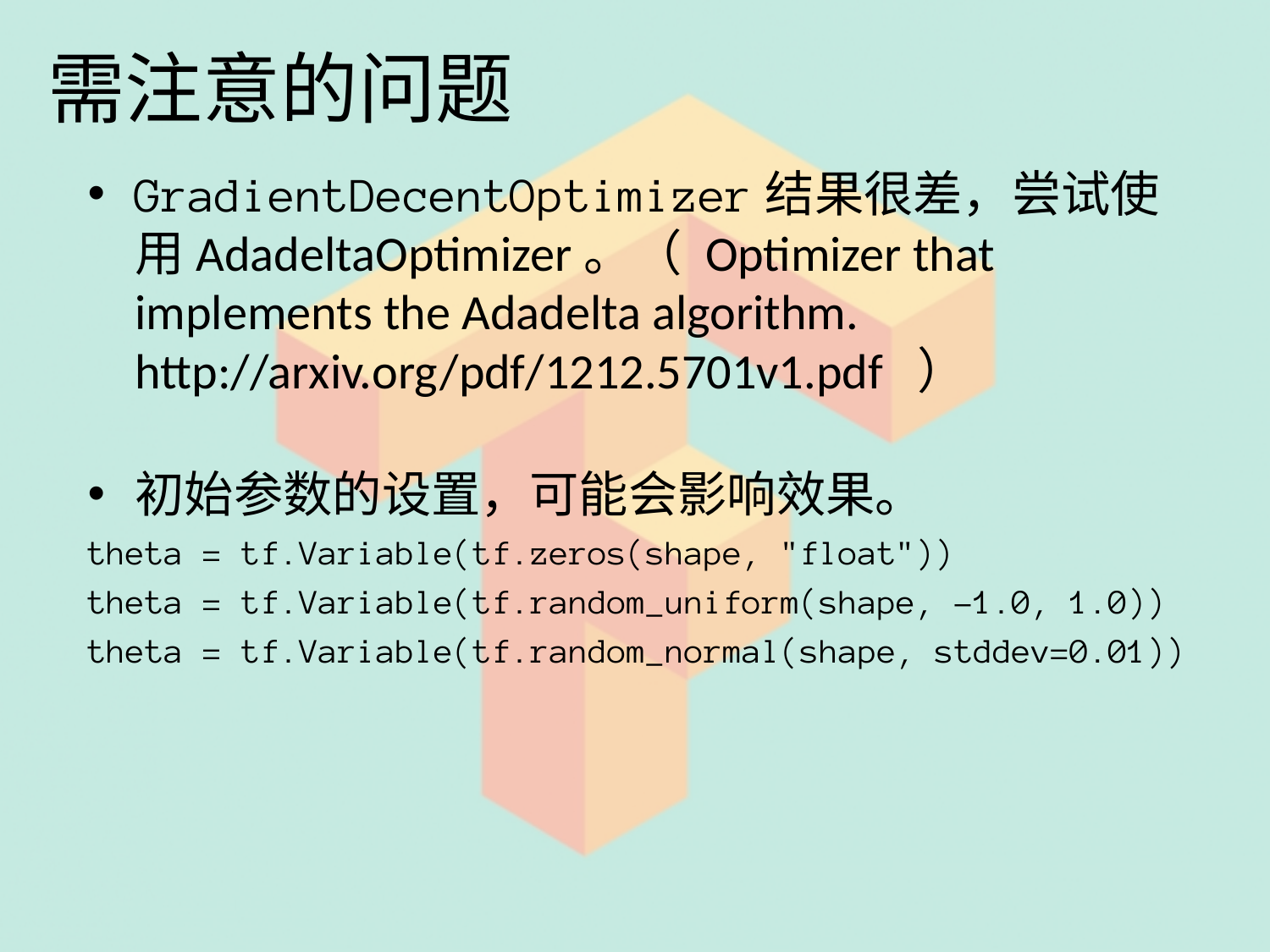

# 需注意的问题
GradientDecentOptimizer结果很差，尝试使用AdadeltaOptimizer。（ Optimizer that implements the Adadelta algorithm.  http://arxiv.org/pdf/1212.5701v1.pdf  ）

初始参数的设置，可能会影响效果。
theta = tf.Variable(tf.zeros(shape, "float"))
theta = tf.Variable(tf.random_uniform(shape, -1.0, 1.0))
theta = tf.Variable(tf.random_normal(shape, stddev=0.01))